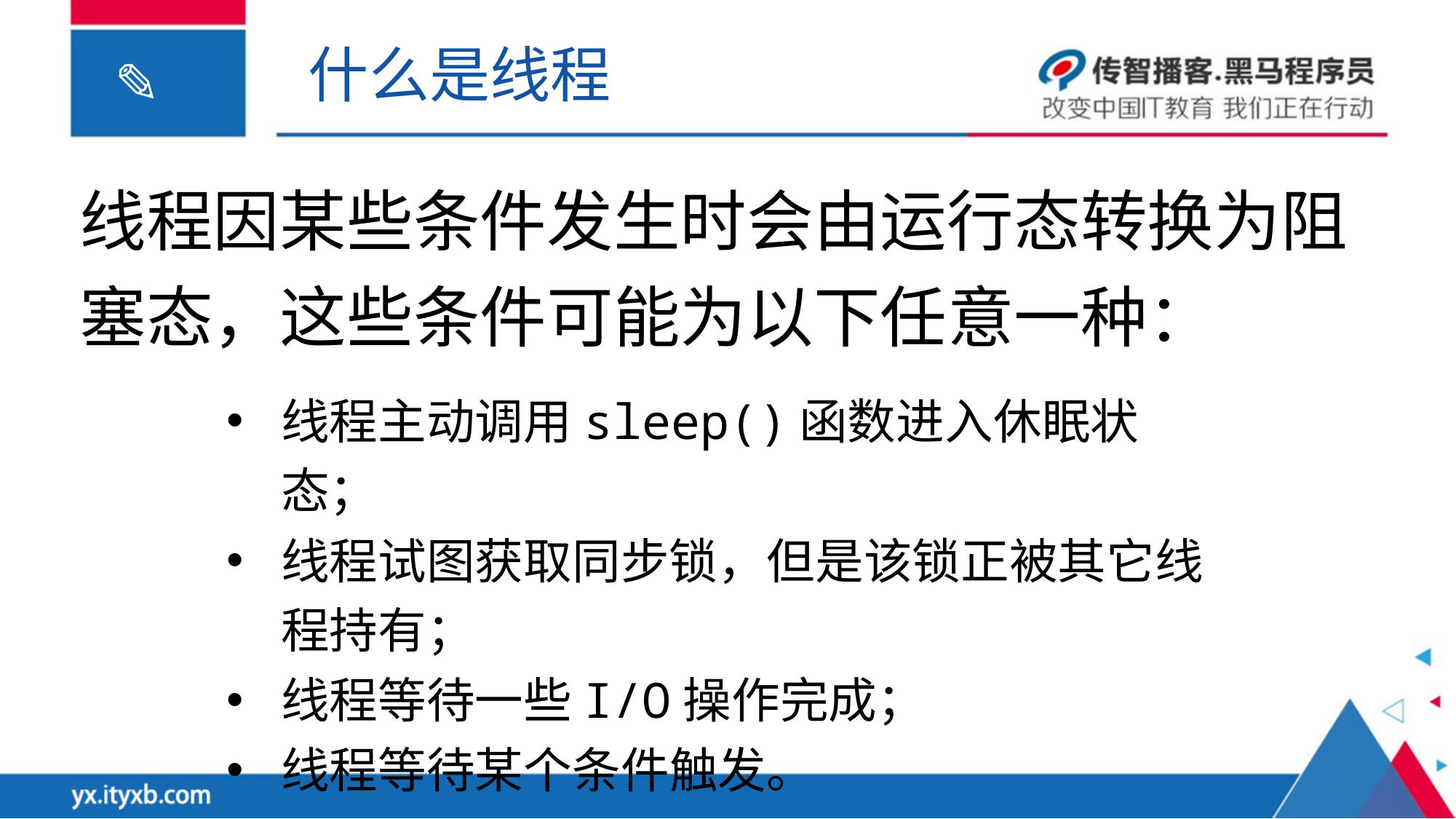

什么是线程
线程因某些条件发生时会由运行态转换为阻塞态，这些条件可能为以下任意一种：
线程主动调用sleep()函数进入休眠状态；
线程试图获取同步锁，但是该锁正被其它线程持有；
线程等待一些I/O操作完成；
线程等待某个条件触发。